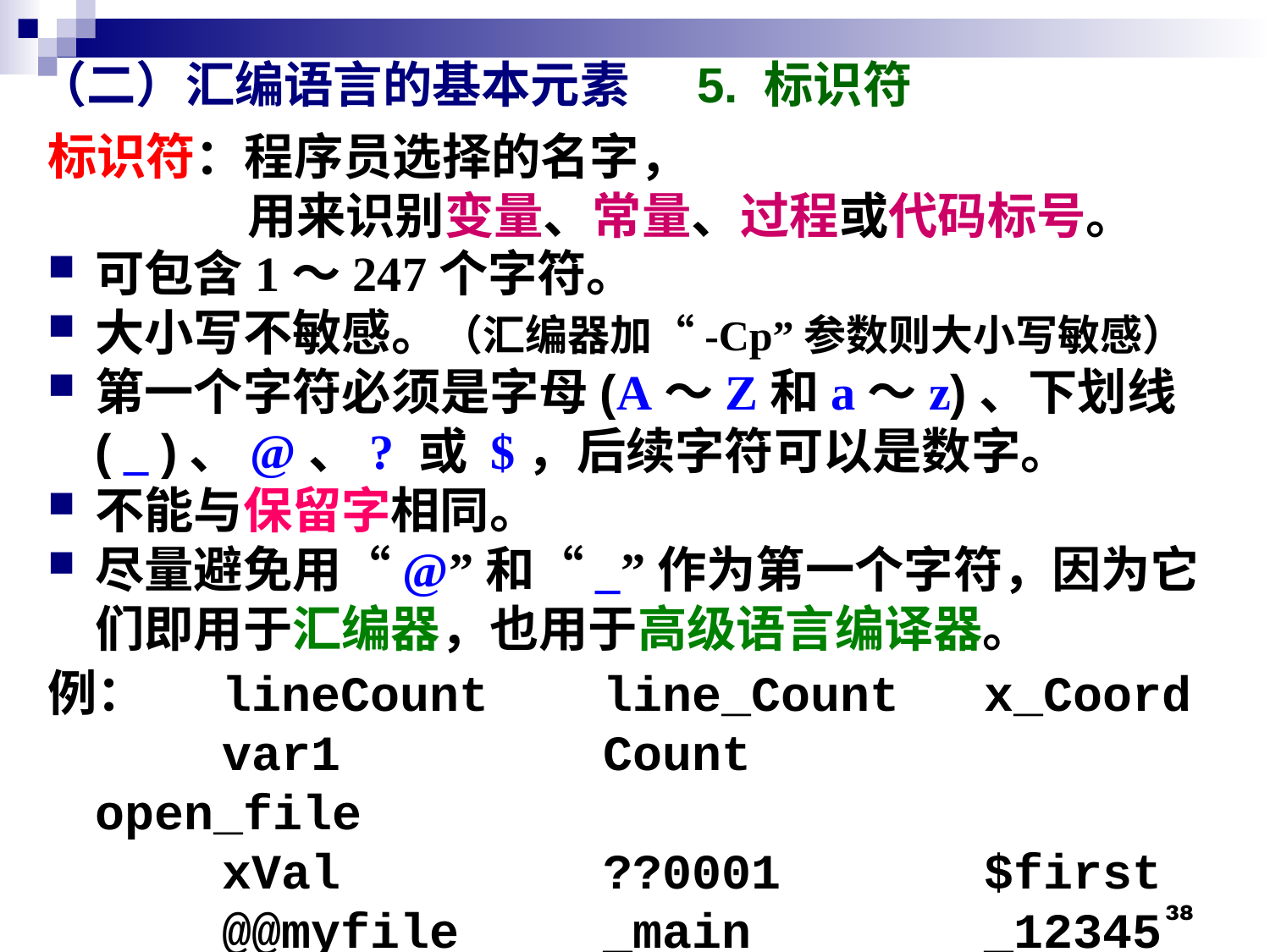

# （二）汇编语言的基本元素     5. 标识符
标识符：程序员选择的名字，
用来识别变量、常量、过程或代码标号。
可包含1～247个字符。
大小写不敏感。（汇编器加“-Cp”参数则大小写敏感）
第一个字符必须是字母(A～Z和a～z)、下划线( _ )、@、? 或 $，后续字符可以是数字。
不能与保留字相同。
尽量避免用“@”和“_”作为第一个字符，因为它们即用于汇编器，也用于高级语言编译器。
例：	lineCount	line_Count	x_Coord
	var1			Count		open_file
	xVal			??0001		$first
	@@myfile		_main		_12345
38